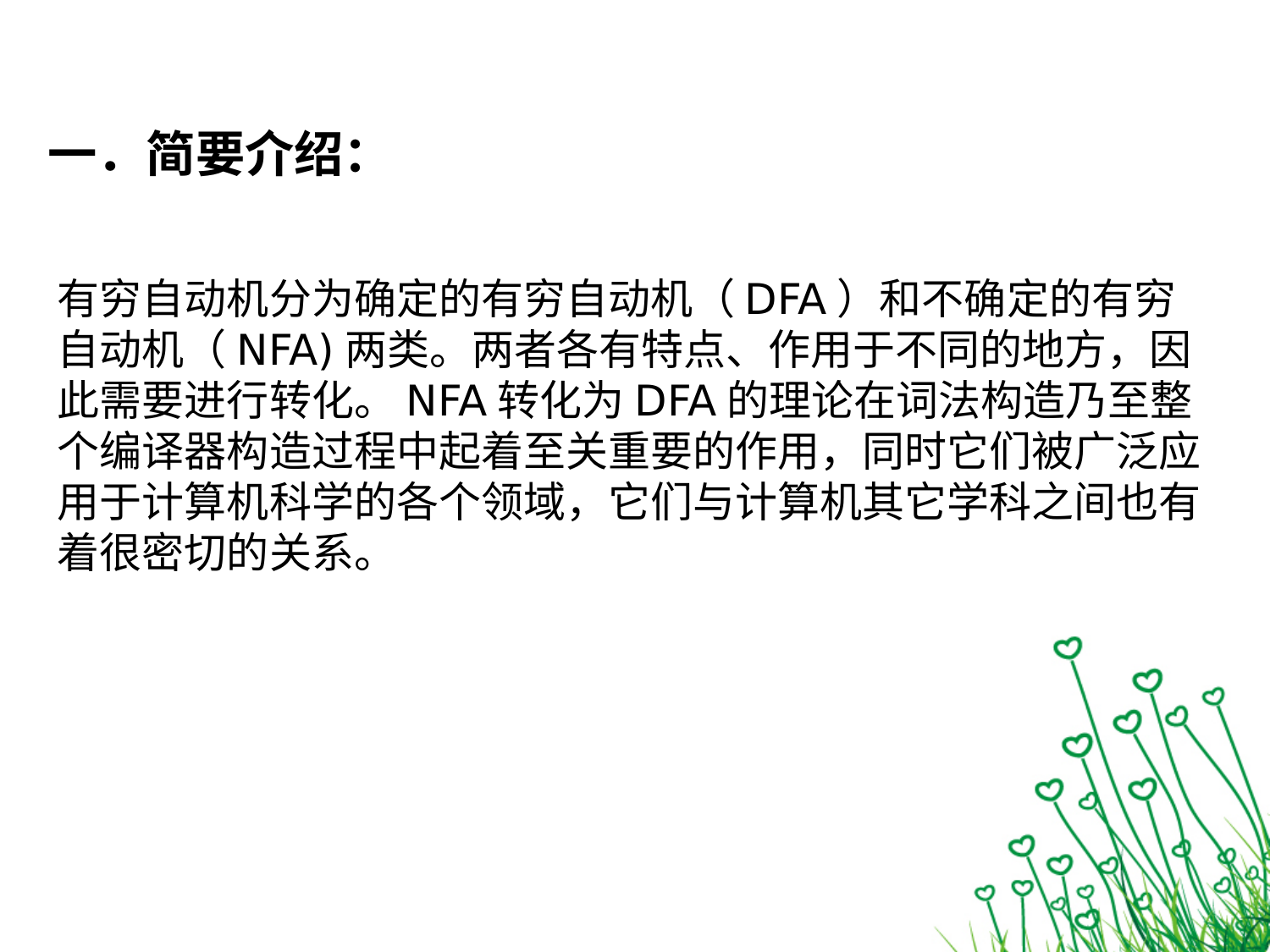

PPT模板下载：www.1ppt.com/moban/     行业PPT模板：www.1ppt.com/hangye/
节日PPT模板：www.1ppt.com/jieri/           PPT素材下载：www.1ppt.com/sucai/
PPT背景图片：www.1ppt.com/beijing/      PPT图表下载：www.1ppt.com/tubiao/
优秀PPT下载：www.1ppt.com/xiazai/        PPT教程： www.1ppt.com/powerpoint/
Word教程： www.1ppt.com/word/              Excel教程：www.1ppt.com/excel/
资料下载：www.1ppt.com/ziliao/                PPT课件下载：www.1ppt.com/kejian/
范文下载：www.1ppt.com/fanwen/             试卷下载：www.1ppt.com/shiti/
教案下载：www.1ppt.com/jiaoan/        PPT论坛：www.1ppt.cn

一．简要介绍：
有穷自动机分为确定的有穷自动机（DFA）和不确定的有穷自动机（NFA)两类。两者各有特点、作用于不同的地方，因此需要进行转化。NFA转化为DFA的理论在词法构造乃至整个编译器构造过程中起着至关重要的作用，同时它们被广泛应用于计算机科学的各个领域，它们与计算机其它学科之间也有着很密切的关系。